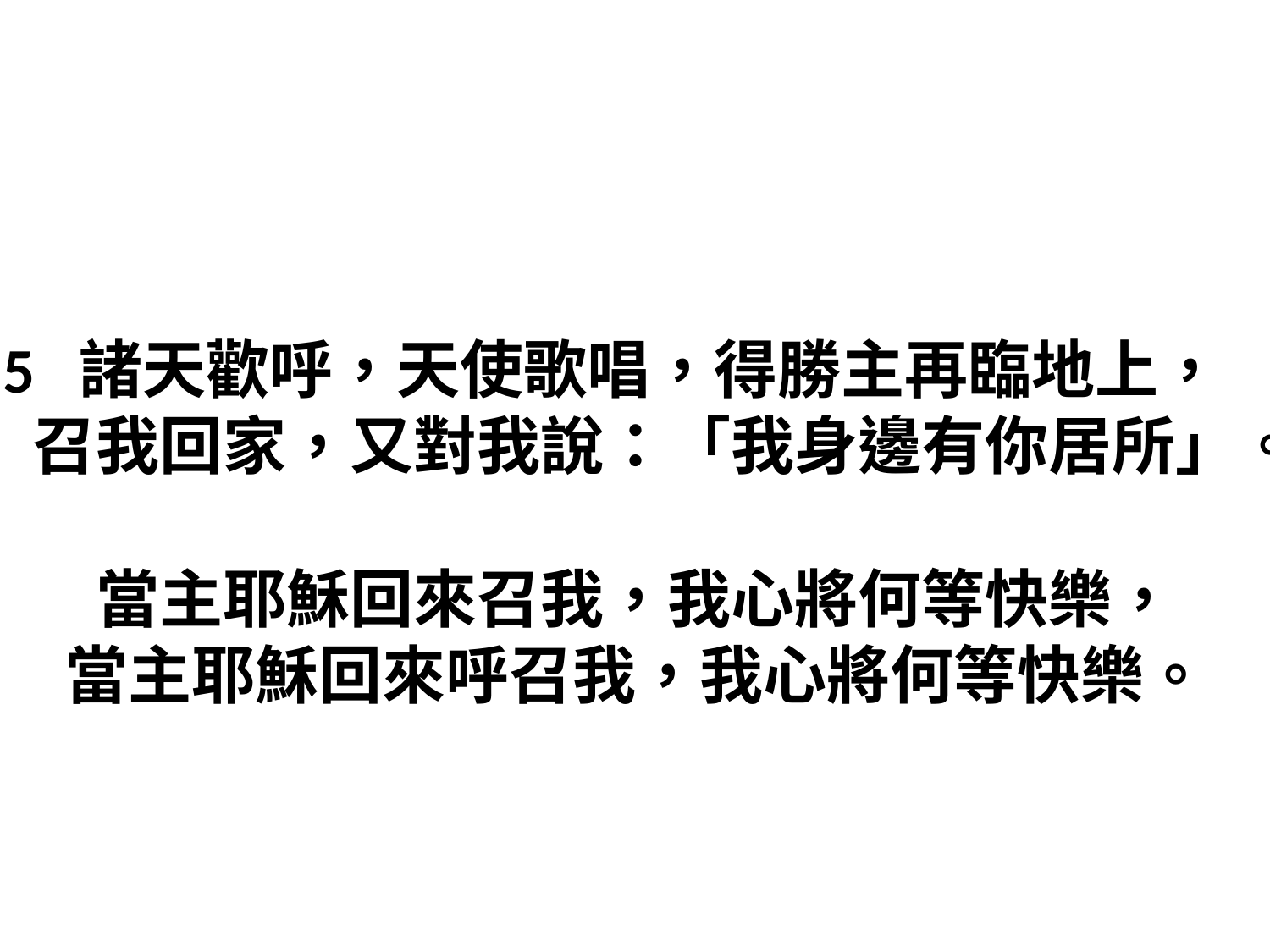

#
5  諸天歡呼，天使歌唱，得勝主再臨地上，
召我回家，又對我說：「我身邊有你居所」。
當主耶穌回來召我，我心將何等快樂，
當主耶穌回來呼召我，我心將何等快樂。